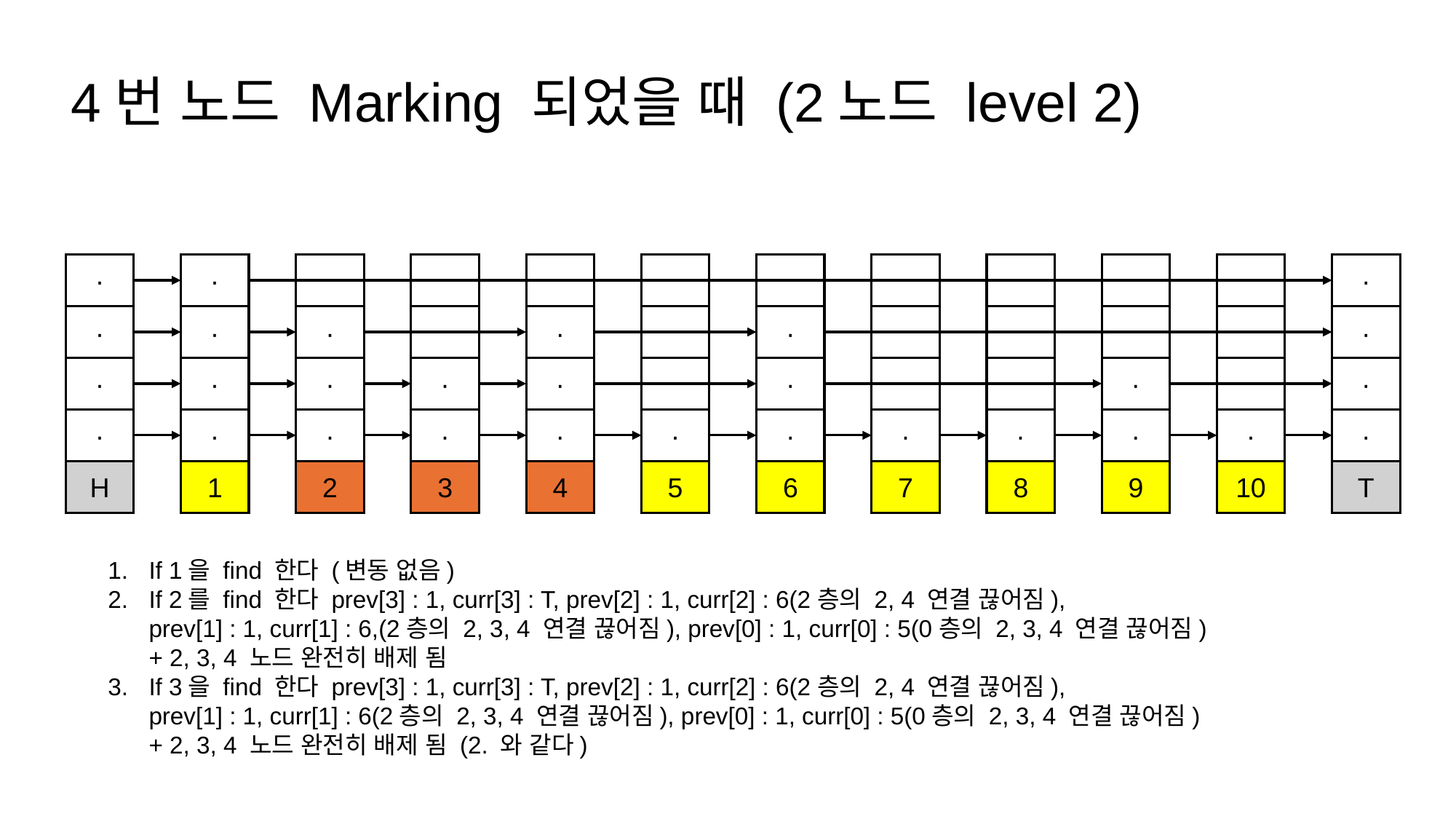

4번 노드 Marking 되었을 때 (2노드 level 2)
·
·
·
·
H
·
·
·
·
1

·
·
·
2

·
·
3

·
·
·
4

·
5

·
·
·
6

·
7

·
8

·
·
9

·
10
·
·
·
·
T
If 1을 find 한다 (변동 없음)
If 2를 find 한다 prev[3] : 1, curr[3] : T, prev[2] : 1, curr[2] : 6(2층의 2, 4 연결 끊어짐),
prev[1] : 1, curr[1] : 6,(2층의 2, 3, 4 연결 끊어짐), prev[0] : 1, curr[0] : 5(0층의 2, 3, 4 연결 끊어짐)
+ 2, 3, 4 노드 완전히 배제 됨
If 3을 find 한다 prev[3] : 1, curr[3] : T, prev[2] : 1, curr[2] : 6(2층의 2, 4 연결 끊어짐),
prev[1] : 1, curr[1] : 6(2층의 2, 3, 4 연결 끊어짐), prev[0] : 1, curr[0] : 5(0층의 2, 3, 4 연결 끊어짐)
+ 2, 3, 4 노드 완전히 배제 됨 (2. 와 같다)